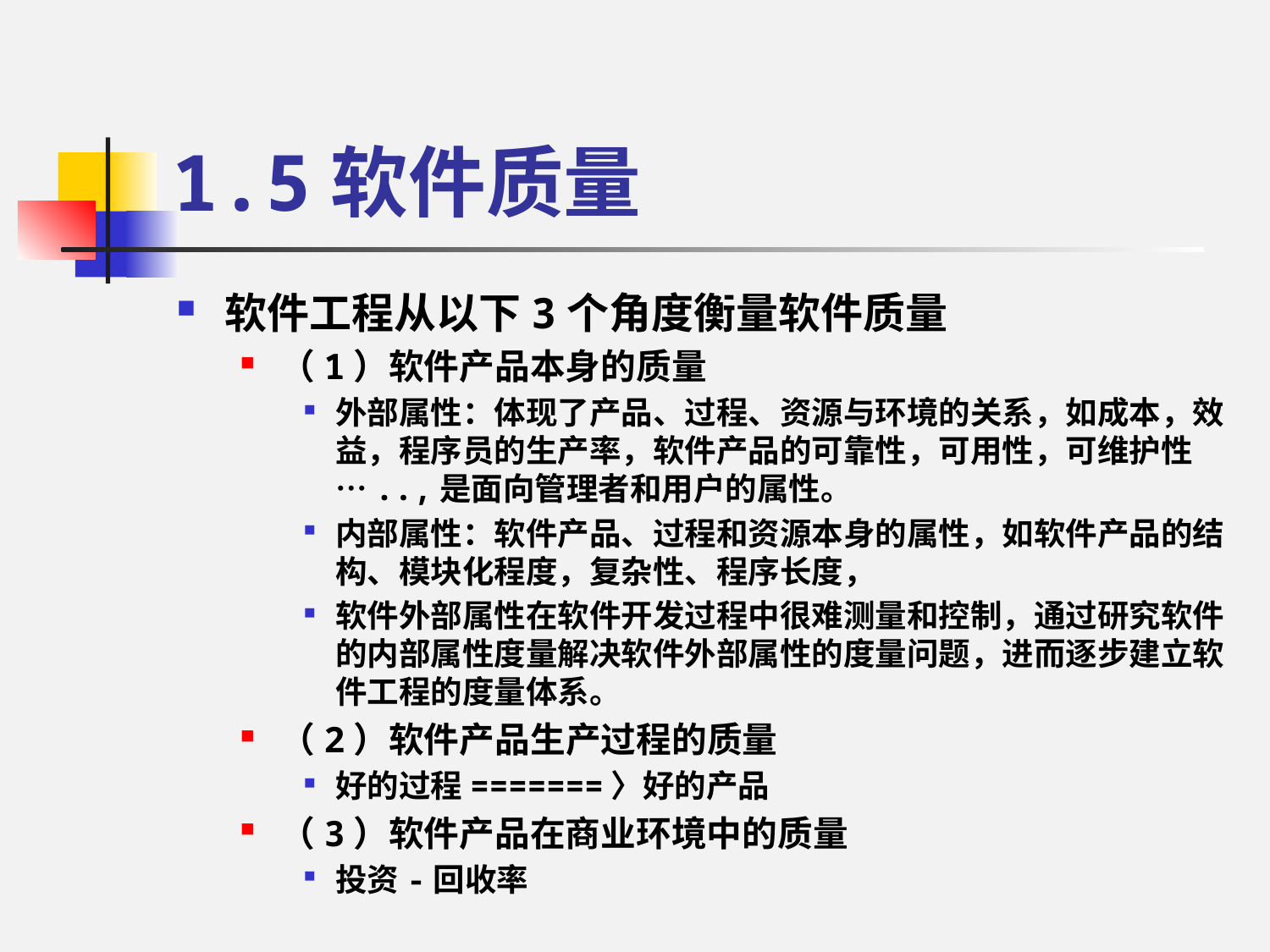

# 1.5软件质量
软件工程从以下3个角度衡量软件质量
（1）软件产品本身的质量
外部属性：体现了产品、过程、资源与环境的关系，如成本，效益，程序员的生产率，软件产品的可靠性，可用性，可维护性…..,是面向管理者和用户的属性。
内部属性：软件产品、过程和资源本身的属性，如软件产品的结构、模块化程度，复杂性、程序长度，
软件外部属性在软件开发过程中很难测量和控制，通过研究软件的内部属性度量解决软件外部属性的度量问题，进而逐步建立软件工程的度量体系。
（2）软件产品生产过程的质量
好的过程=======〉好的产品
（3）软件产品在商业环境中的质量
投资-回收率
30